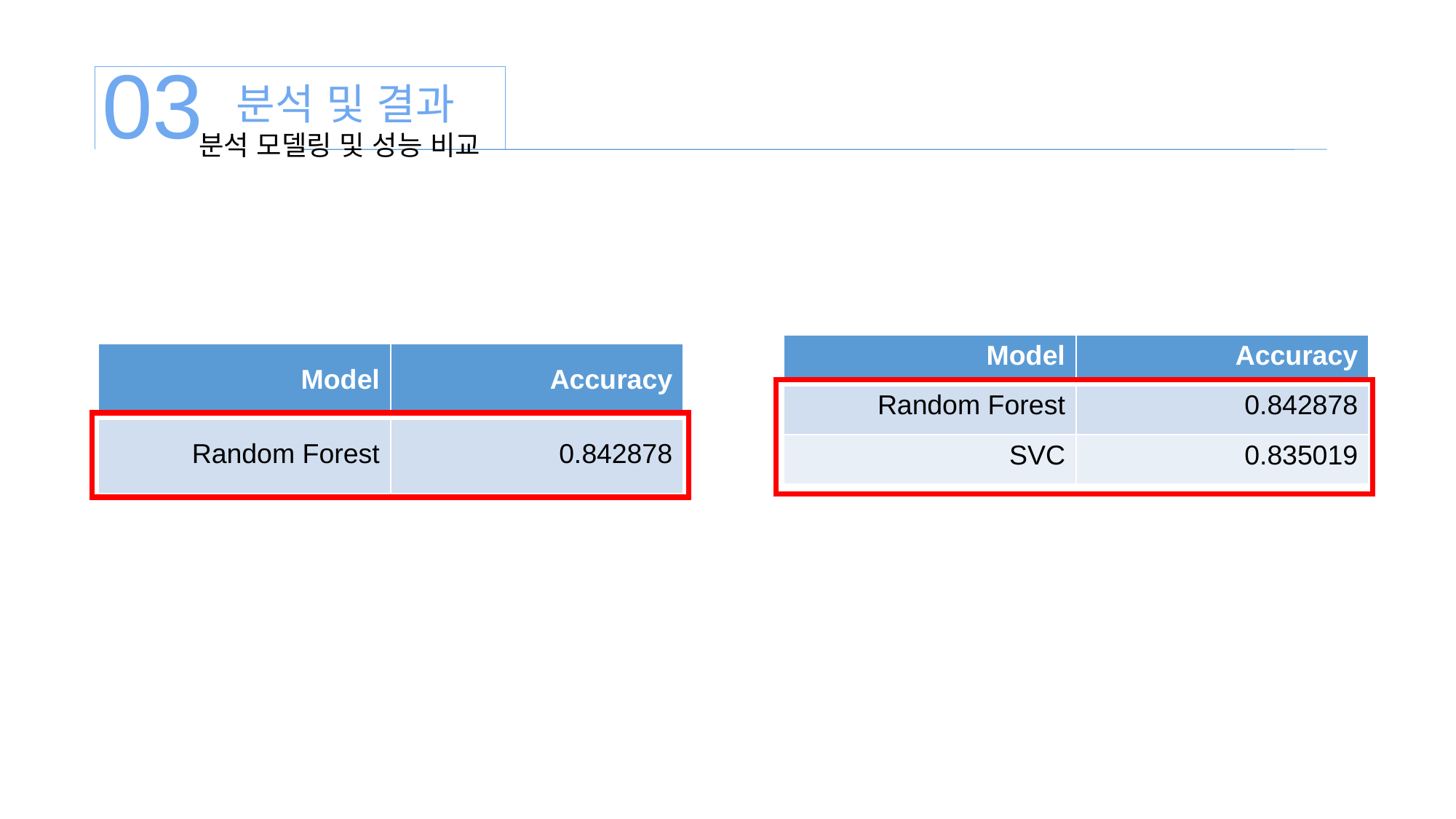

03
분석 및 결과
분석 모델링 및 성능 비교
| Model | Accuracy |
| --- | --- |
| Random Forest | 0.842878 |
| SVC | 0.835019 |
| Model | Accuracy |
| --- | --- |
| Random Forest | 0.842878 |